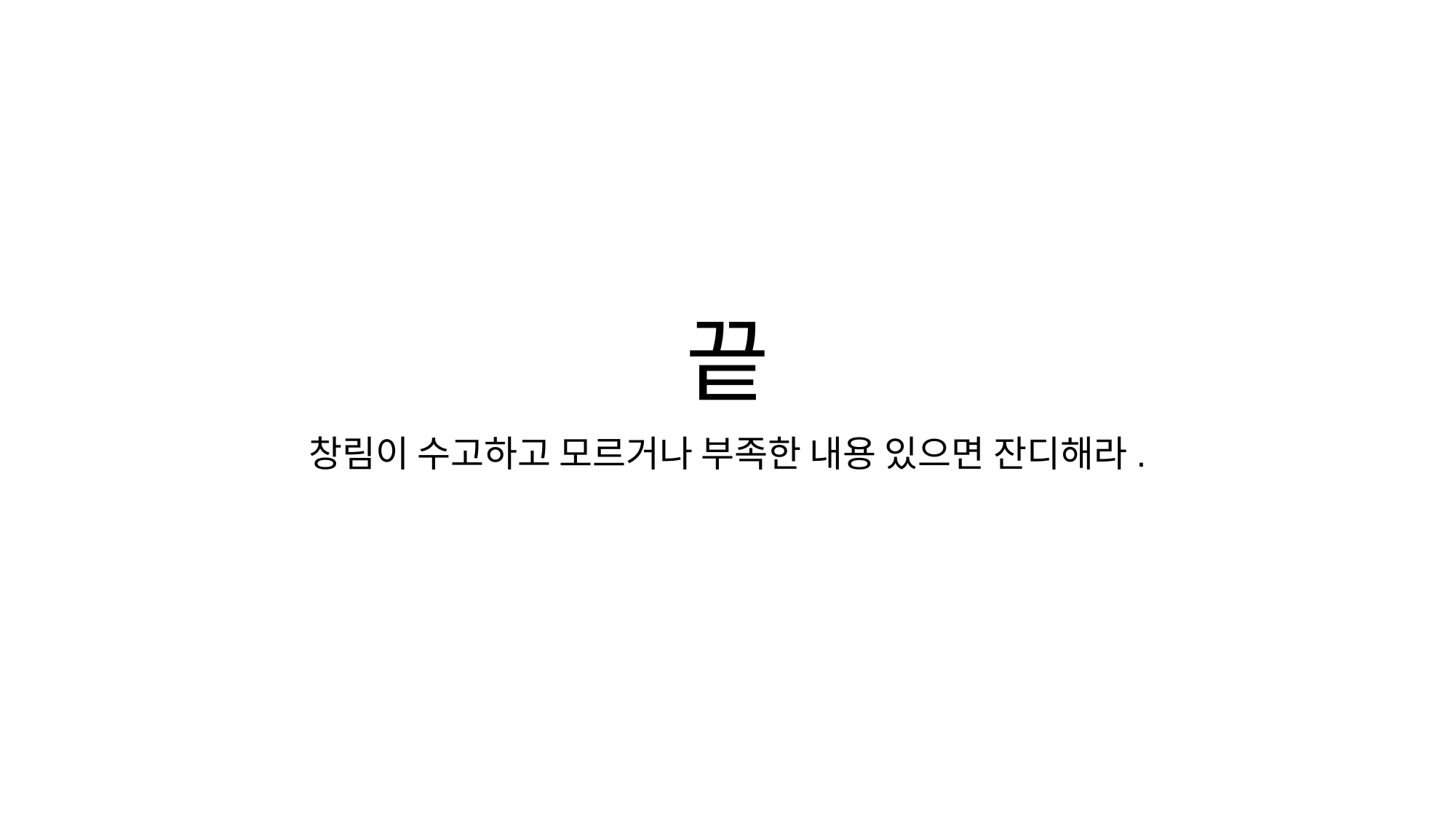

# 끝
창림이 수고하고 모르거나 부족한 내용 있으면 잔디해라.